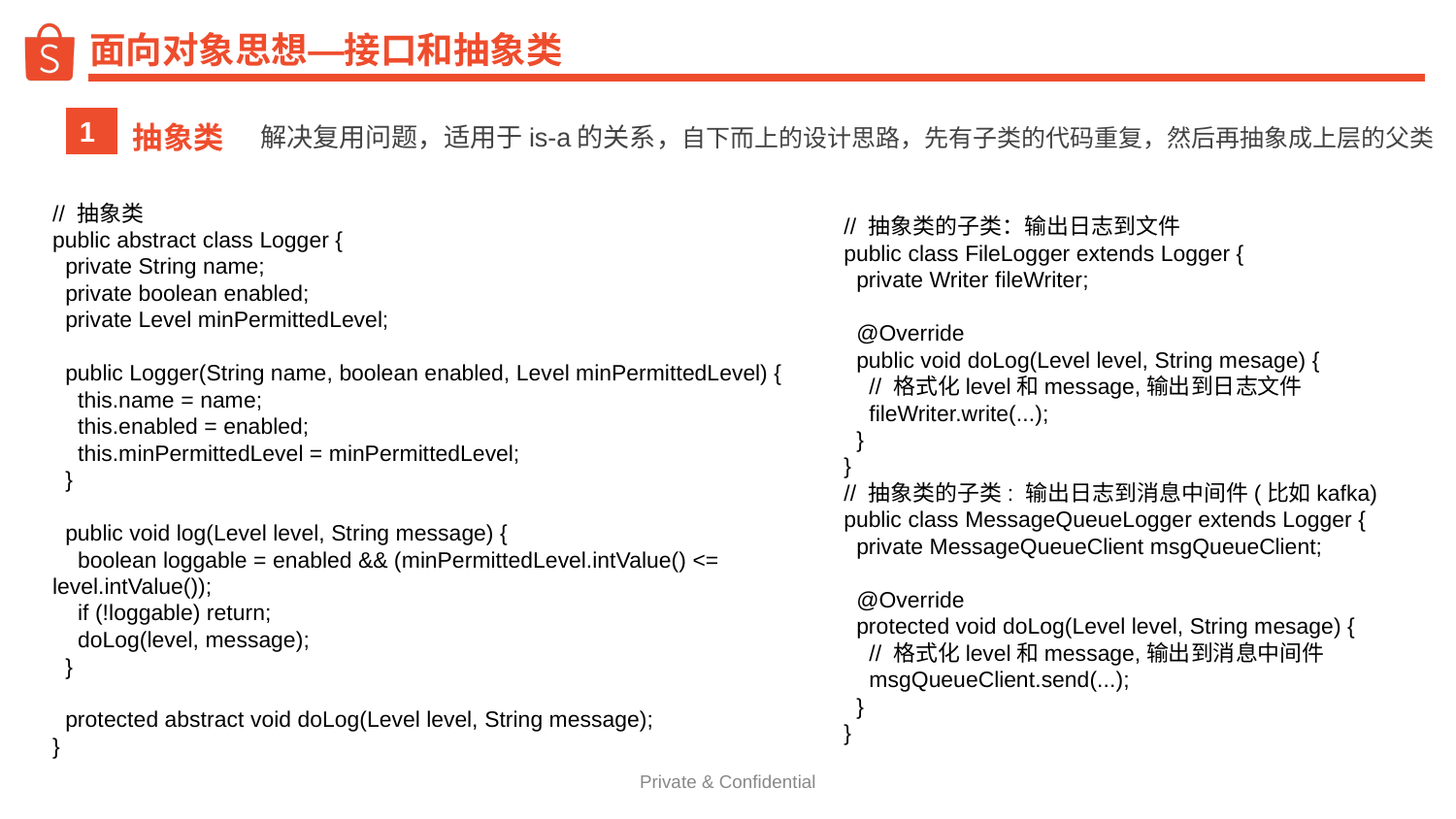

# 面向对象思想—接口和抽象类
抽象类
解决复用问题，适用于is-a的关系，自下而上的设计思路，先有子类的代码重复，然后再抽象成上层的父类
1
// 抽象类
public abstract class Logger {
  private String name;
  private boolean enabled;
  private Level minPermittedLevel;

  public Logger(String name, boolean enabled, Level minPermittedLevel) {
    this.name = name;
    this.enabled = enabled;
    this.minPermittedLevel = minPermittedLevel;
  }

  public void log(Level level, String message) {
    boolean loggable = enabled && (minPermittedLevel.intValue() <= level.intValue());
    if (!loggable) return;
    doLog(level, message);
  }

  protected abstract void doLog(Level level, String message);
}
// 抽象类的子类：输出日志到文件
public class FileLogger extends Logger {
  private Writer fileWriter;

  @Override
  public void doLog(Level level, String mesage) {
    // 格式化level和message,输出到日志文件
    fileWriter.write(...);
  }
}
// 抽象类的子类: 输出日志到消息中间件(比如kafka)
public class MessageQueueLogger extends Logger {
  private MessageQueueClient msgQueueClient;

  @Override
  protected void doLog(Level level, String mesage) {
    // 格式化level和message,输出到消息中间件
    msgQueueClient.send(...);
  }
}